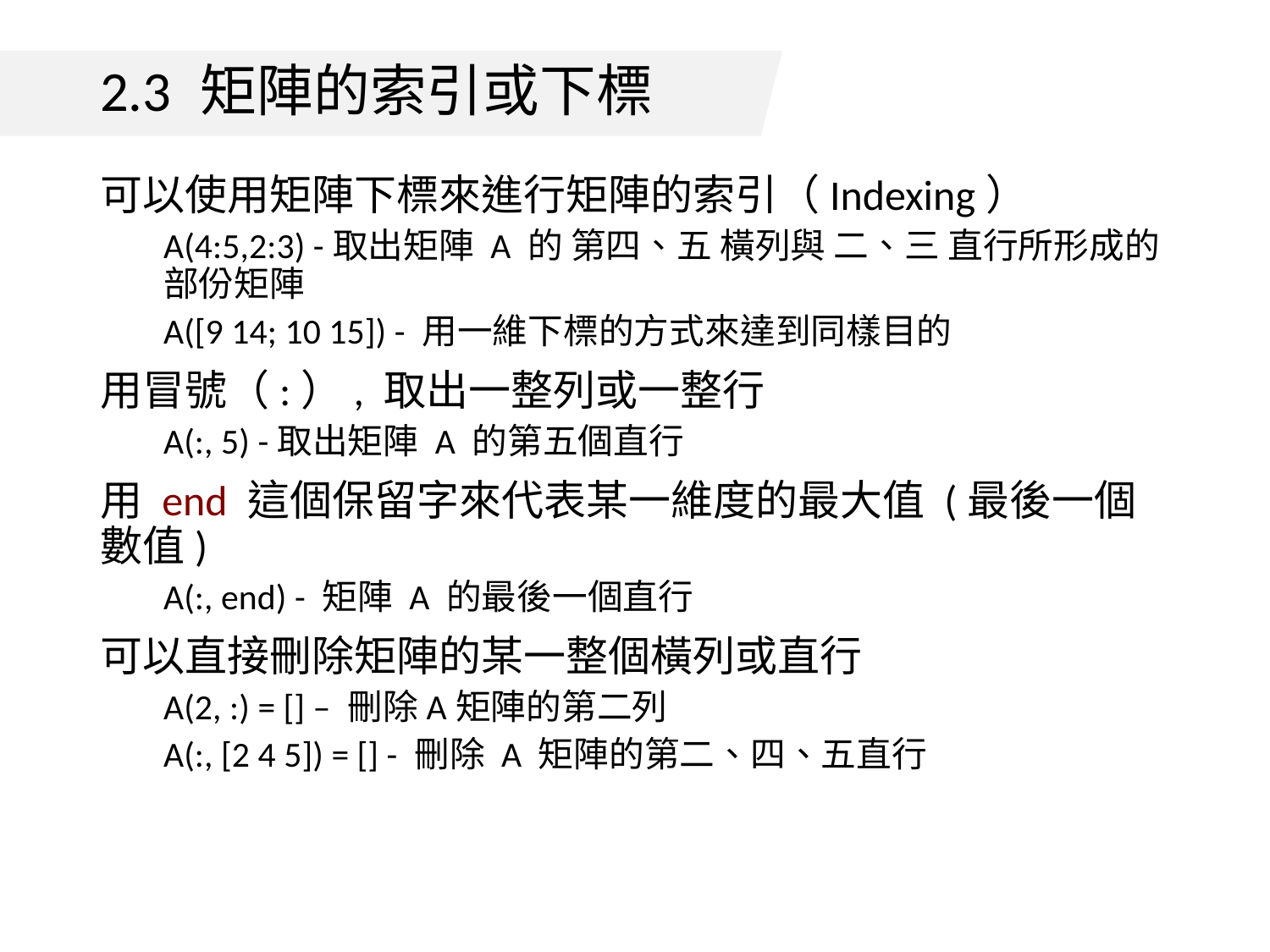

# 2.3 矩陣的索引或下標
可以使用矩陣下標來進行矩陣的索引（Indexing）
A(4:5,2:3) -取出矩陣 A 的 第四、五 橫列與 二、三 直行所形成的部份矩陣
A([9 14; 10 15]) - 用一維下標的方式來達到同樣目的
用冒號（:）, 取出一整列或一整行
A(:, 5) -取出矩陣 A 的第五個直行
用 end 這個保留字來代表某一維度的最大值 (最後一個數值)
A(:, end) - 矩陣 A 的最後一個直行
可以直接刪除矩陣的某一整個橫列或直行
A(2, :) = [] – 刪除A矩陣的第二列
A(:, [2 4 5]) = [] - 刪除 A 矩陣的第二、四、五直行